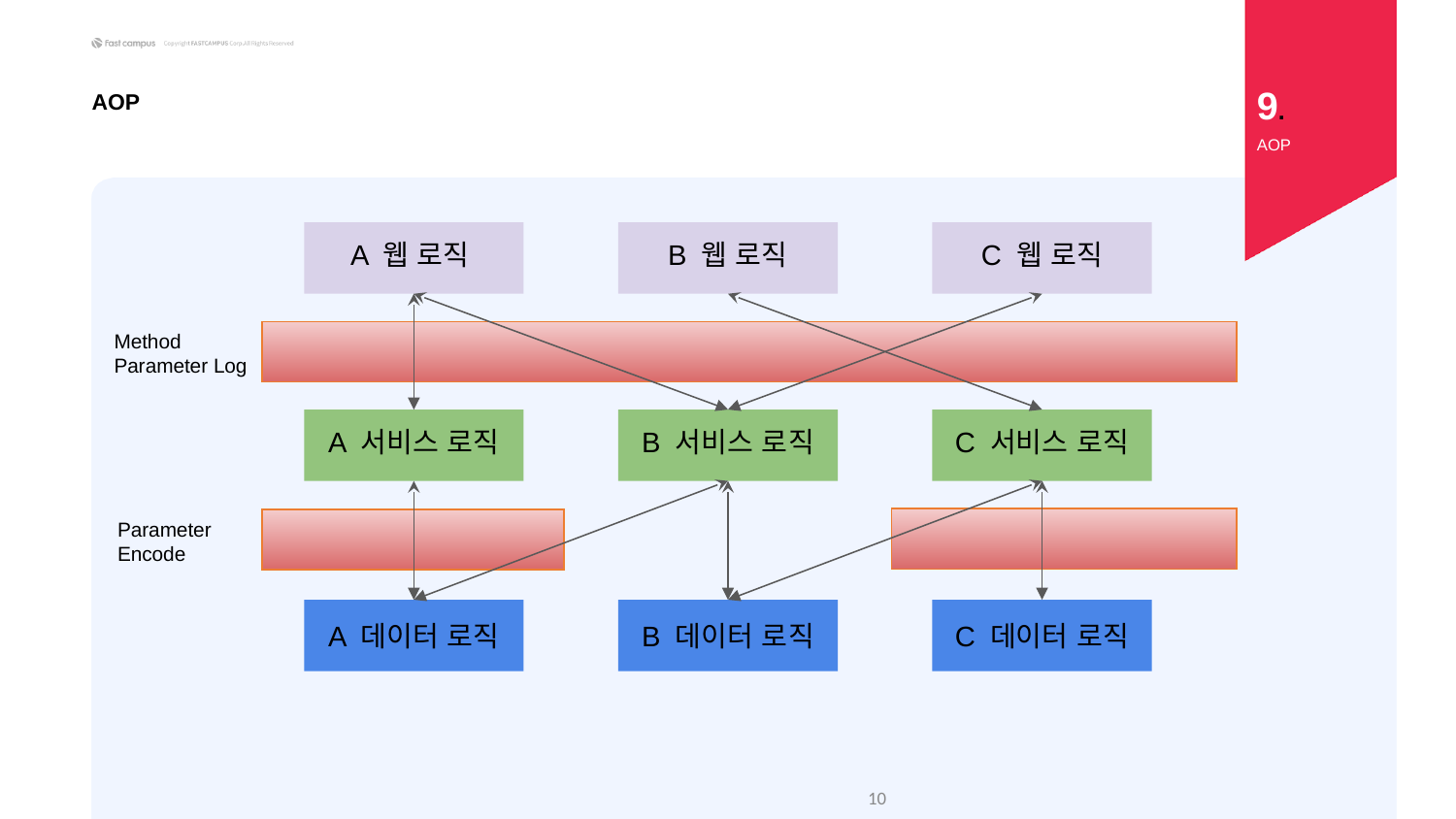

9.
AOP
AOP
A 웹 로직
B 웹 로직
C 웹 로직
Method Parameter Log

A 서비스 로직
B 서비스 로직
C 서비스 로직

Parameter
Encode

A 데이터 로직
B 데이터 로직
C 데이터 로직
10